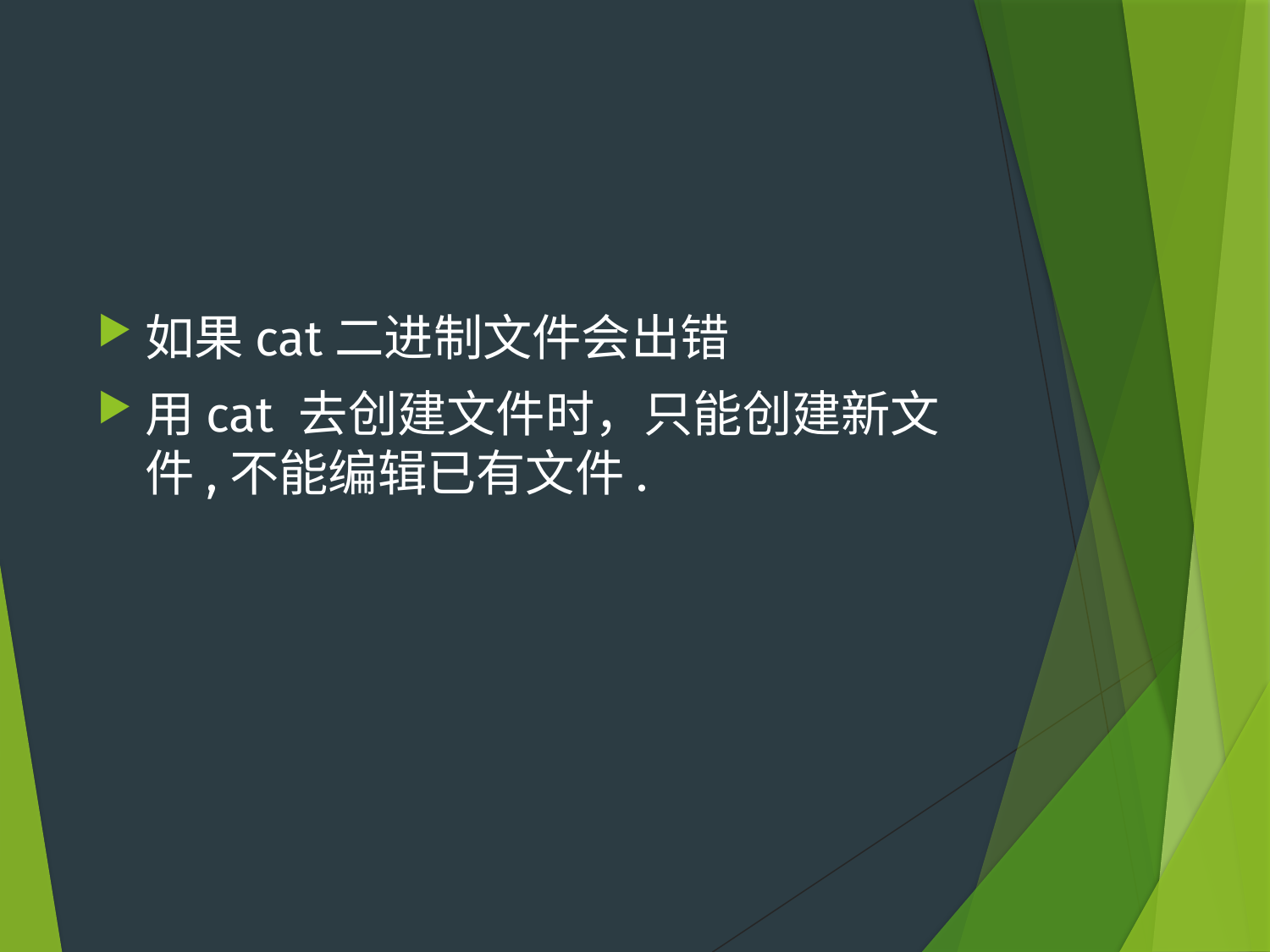

#
如果cat二进制文件会出错
用cat 去创建文件时，只能创建新文件,不能编辑已有文件.